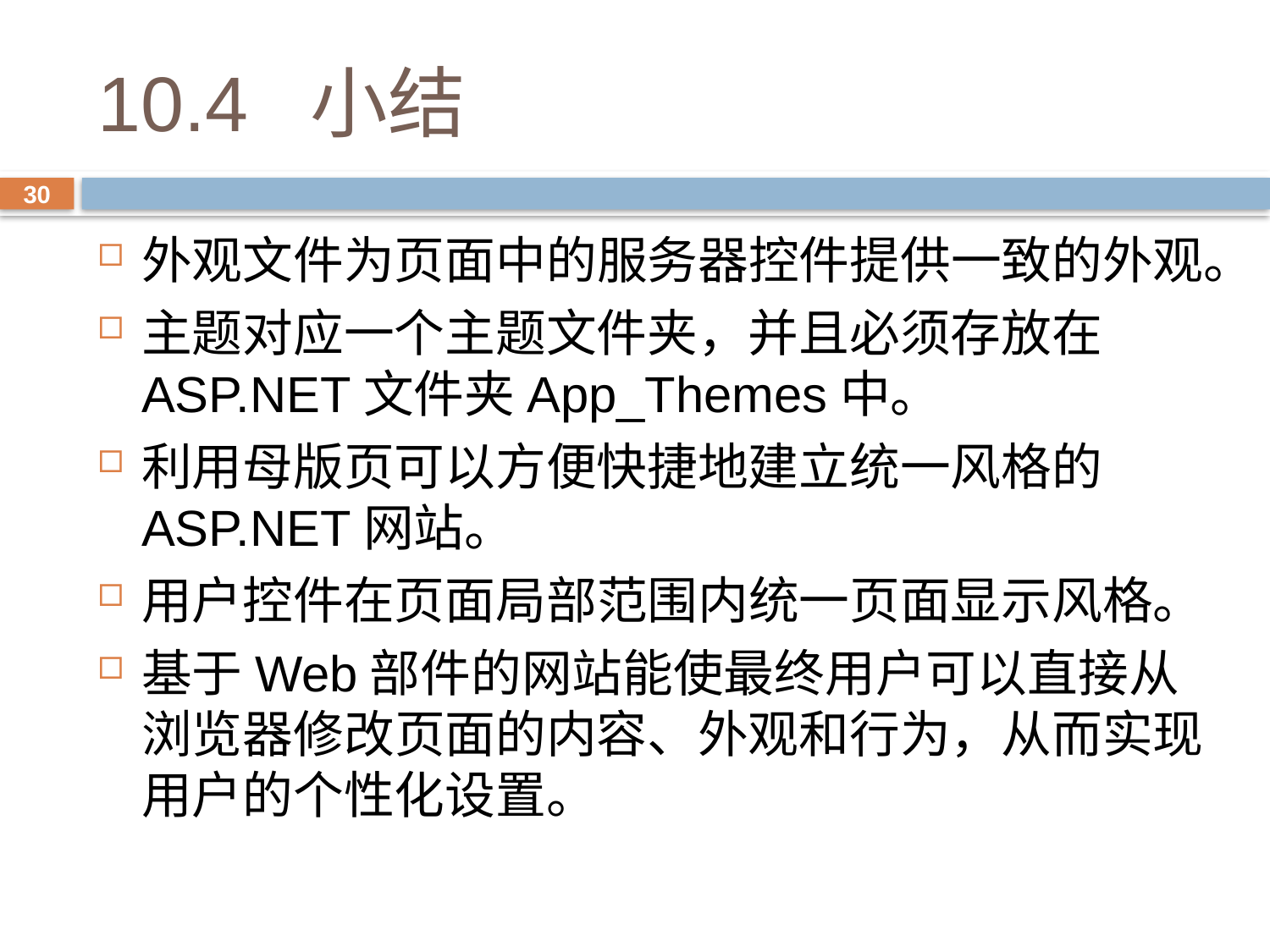

# 10.4  小结
30
外观文件为页面中的服务器控件提供一致的外观。
主题对应一个主题文件夹，并且必须存放在ASP.NET文件夹App_Themes中。
利用母版页可以方便快捷地建立统一风格的ASP.NET网站。
用户控件在页面局部范围内统一页面显示风格。
基于Web部件的网站能使最终用户可以直接从浏览器修改页面的内容、外观和行为，从而实现用户的个性化设置。